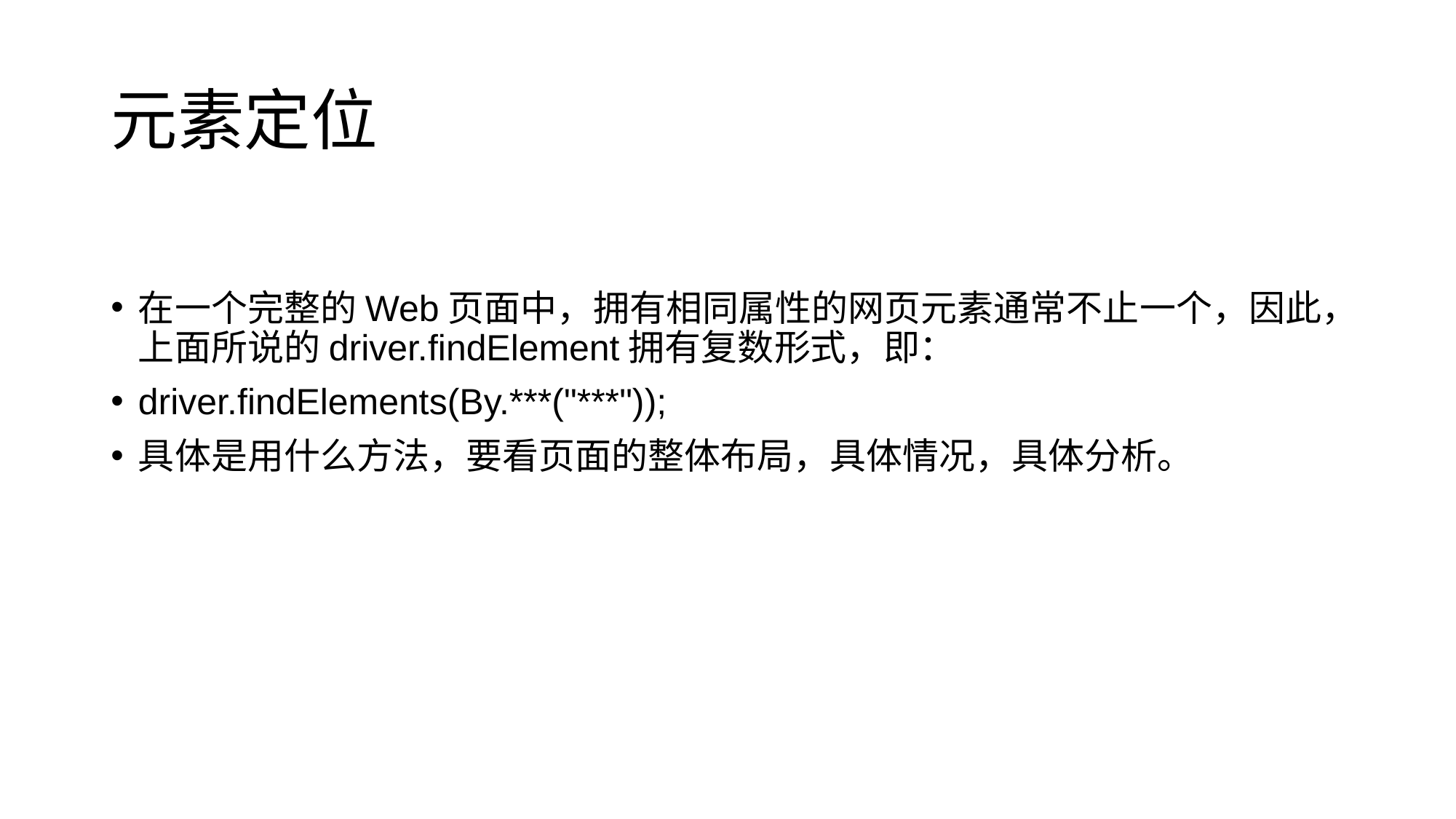

# 元素定位

在一个完整的Web页面中，拥有相同属性的网页元素通常不止一个，因此，上面所说的driver.findElement拥有复数形式，即：
driver.findElements(By.***("***"));
具体是用什么方法，要看页面的整体布局，具体情况，具体分析。